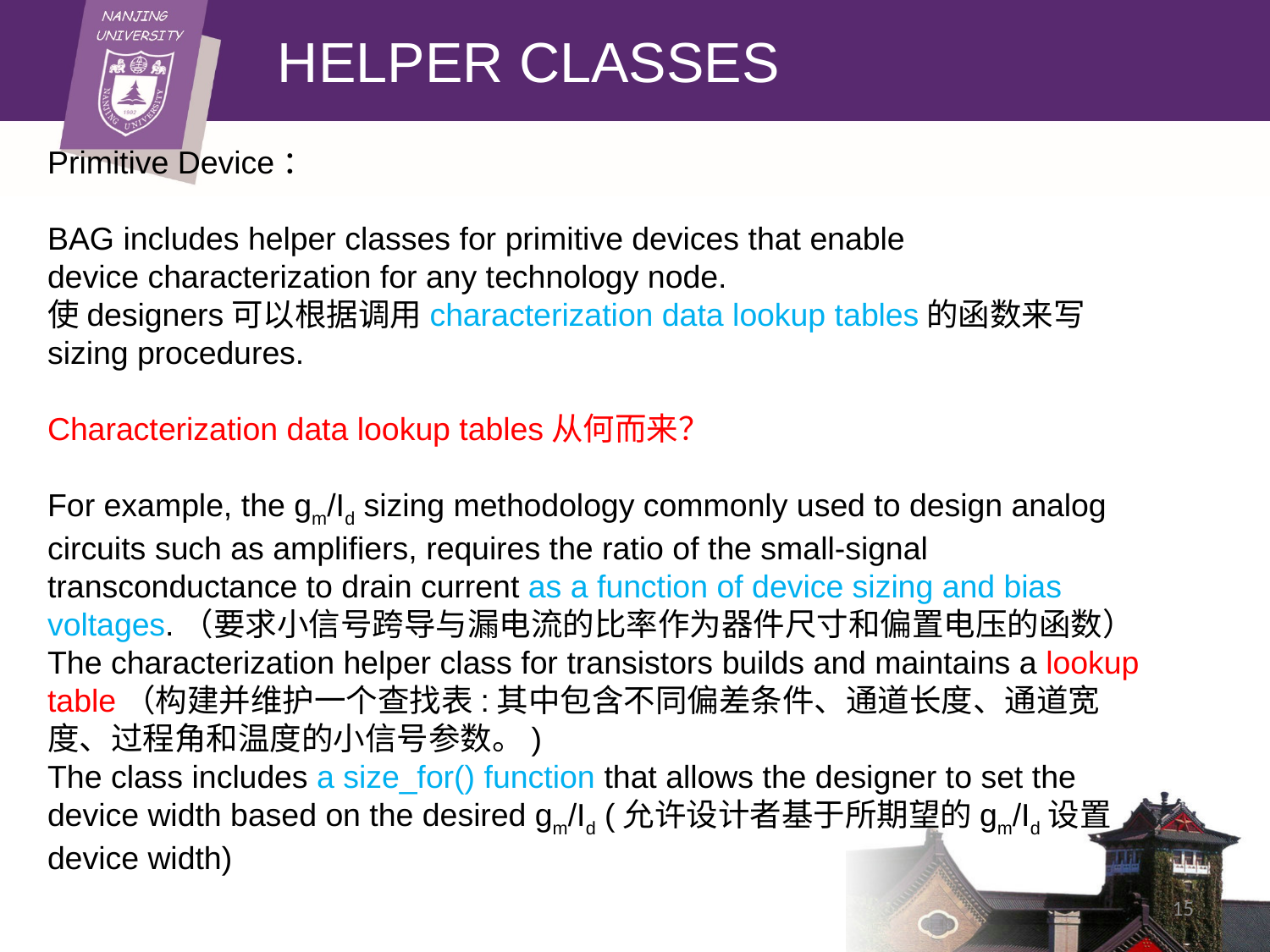

# HELPER CLASSES
Primitive Device：

BAG includes helper classes for primitive devices that enable
device characterization for any technology node.
使designers可以根据调用characterization data lookup tables的函数来写 sizing procedures.

Characterization data lookup tables从何而来？

For example, the gm/Id sizing methodology commonly used to design analog circuits such as amplifiers, requires the ratio of the small-signal transconductance to drain current as a function of device sizing and bias voltages.（要求小信号跨导与漏电流的比率作为器件尺寸和偏置电压的函数）
The characterization helper class for transistors builds and maintains a lookup table（构建并维护一个查找表:其中包含不同偏差条件、通道长度、通道宽度、过程角和温度的小信号参数。)
The class includes a size_for() function that allows the designer to set the device width based on the desired gm/Id (允许设计者基于所期望的gm/Id设置device width)
15